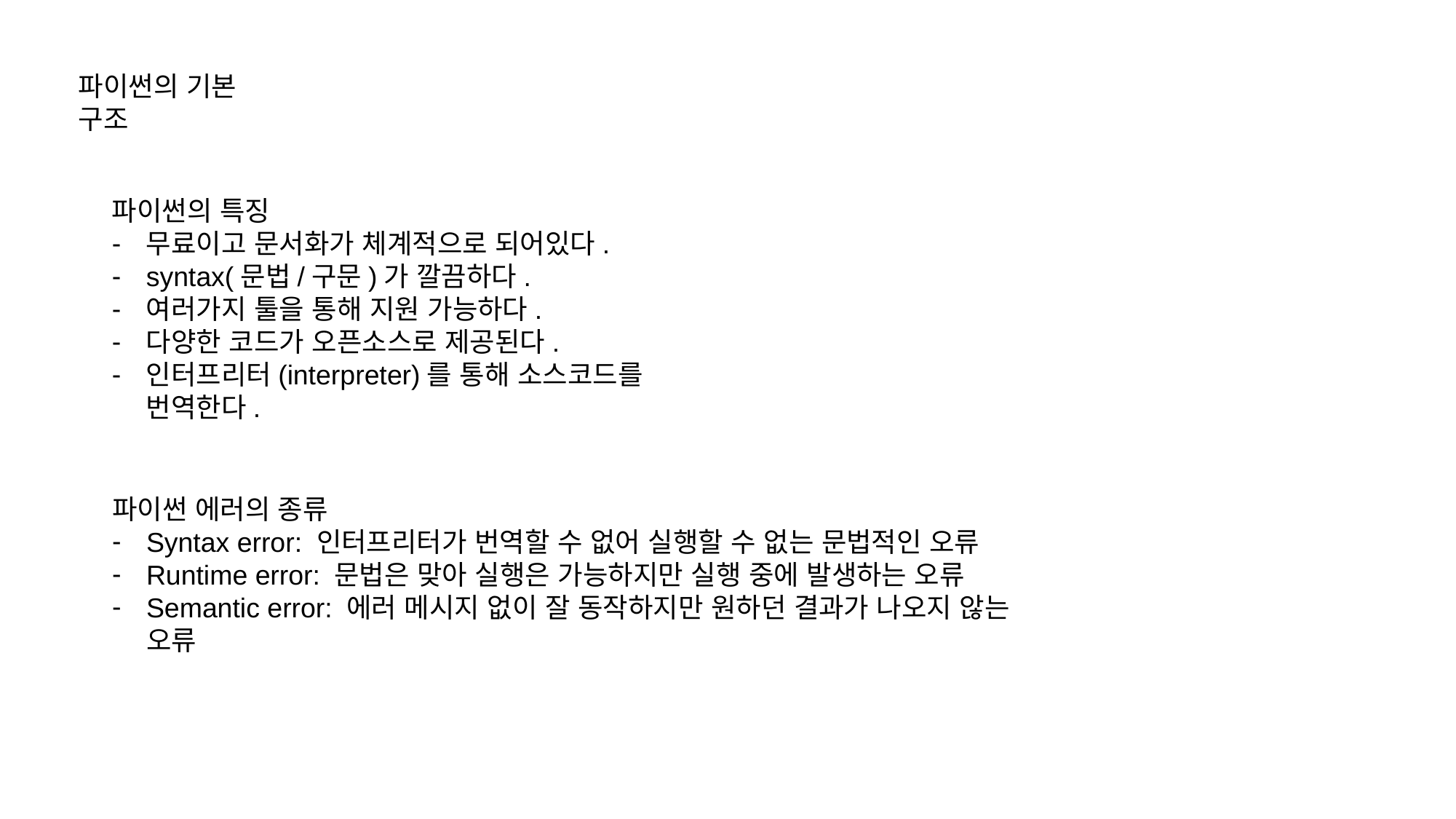

파이썬의 기본 구조
파이썬의 특징
무료이고 문서화가 체계적으로 되어있다.
syntax(문법/구문)가 깔끔하다.
여러가지 툴을 통해 지원 가능하다.
다양한 코드가 오픈소스로 제공된다.
인터프리터(interpreter)를 통해 소스코드를 번역한다.
파이썬 에러의 종류
Syntax error: 인터프리터가 번역할 수 없어 실행할 수 없는 문법적인 오류
Runtime error: 문법은 맞아 실행은 가능하지만 실행 중에 발생하는 오류
Semantic error: 에러 메시지 없이 잘 동작하지만 원하던 결과가 나오지 않는 오류